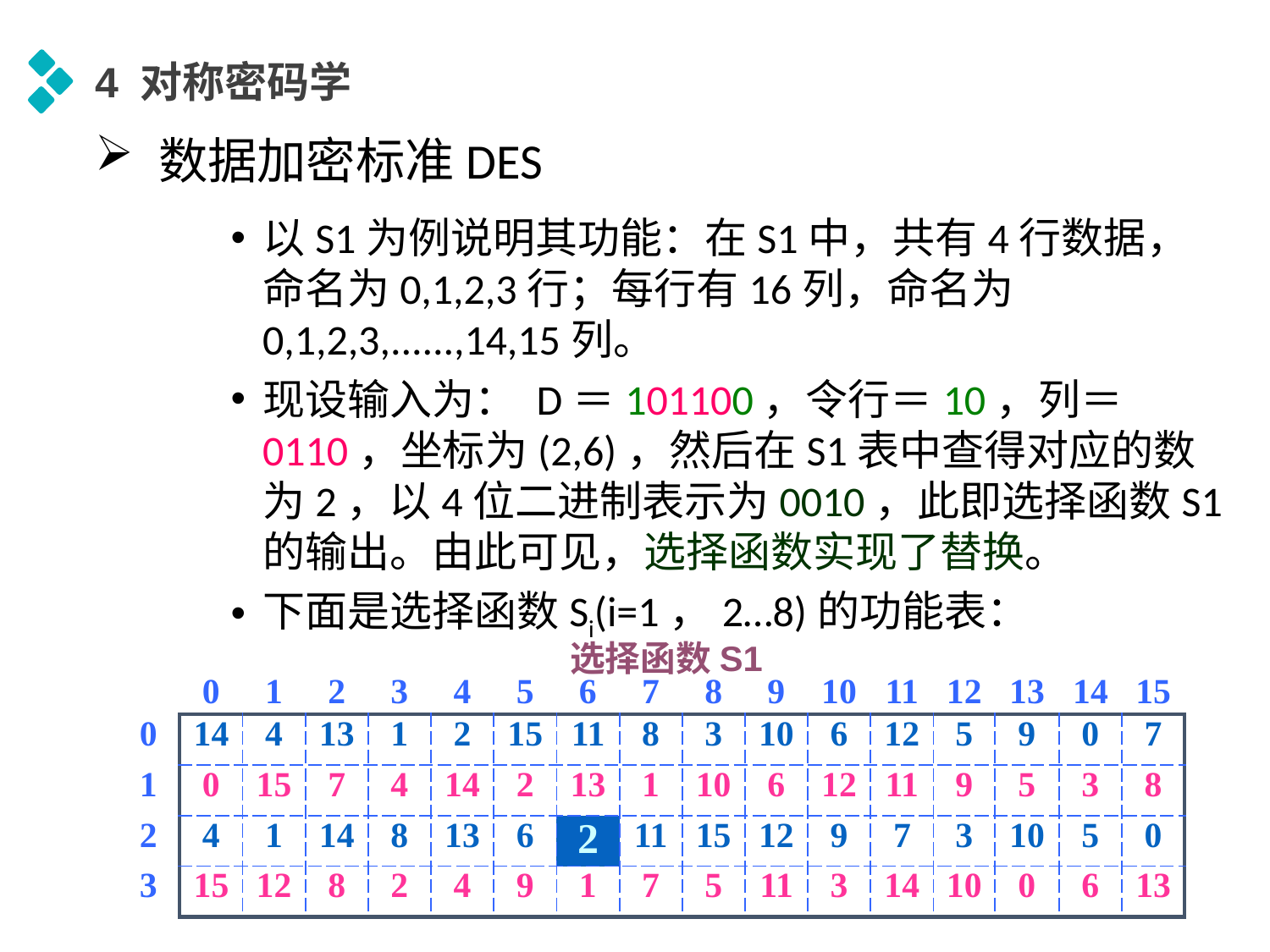

4 对称密码学

数据加密标准DES
以S1为例说明其功能：在S1中，共有4行数据，命名为0,1,2,3行；每行有16列，命名为0,1,2,3,......,14,15列。
现设输入为： D＝101100，令行＝10，列＝0110，坐标为(2,6)，然后在S1表中查得对应的数为2，以4位二进制表示为0010，此即选择函数S1的输出。由此可见，选择函数实现了替换。
下面是选择函数Si(i=1，2…8)的功能表：
选择函数S1
|  | 0 | 1 | 2 | 3 | 4 | 5 | 6 | 7 | 8 | 9 | 10 | 11 | 12 | 13 | 14 | 15 |
| --- | --- | --- | --- | --- | --- | --- | --- | --- | --- | --- | --- | --- | --- | --- | --- | --- |
| 0 | 14 | 4 | 13 | 1 | 2 | 15 | 11 | 8 | 3 | 10 | 6 | 12 | 5 | 9 | 0 | 7 |
| 1 | 0 | 15 | 7 | 4 | 14 | 2 | 13 | 1 | 10 | 6 | 12 | 11 | 9 | 5 | 3 | 8 |
| 2 | 4 | 1 | 14 | 8 | 13 | 6 | 2 | 11 | 15 | 12 | 9 | 7 | 3 | 10 | 5 | 0 |
| 3 | 15 | 12 | 8 | 2 | 4 | 9 | 1 | 7 | 5 | 11 | 3 | 14 | 10 | 0 | 6 | 13 |